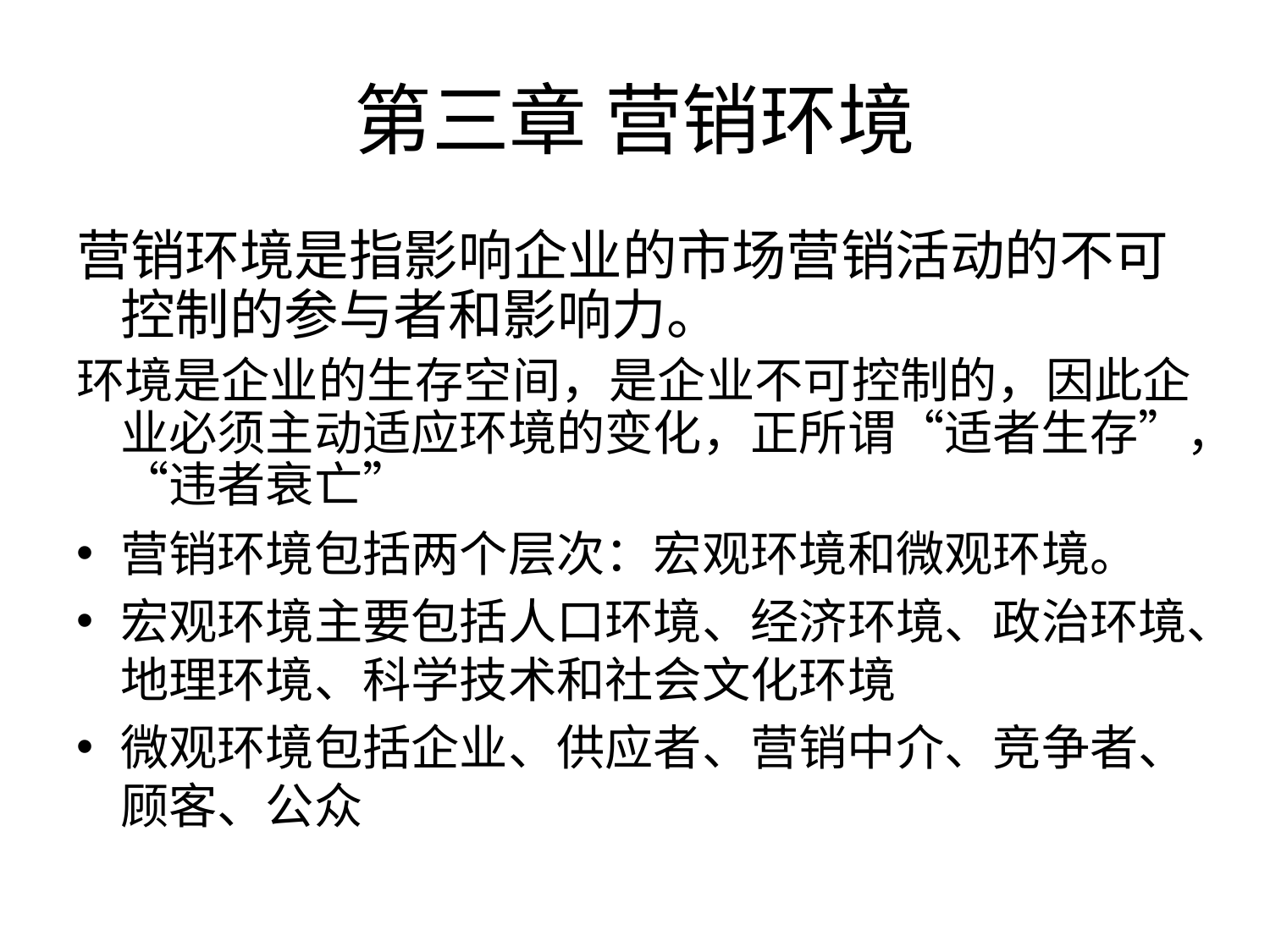

# 第三章 营销环境
营销环境是指影响企业的市场营销活动的不可控制的参与者和影响力。
环境是企业的生存空间，是企业不可控制的，因此企业必须主动适应环境的变化，正所谓“适者生存”，“违者衰亡”
营销环境包括两个层次：宏观环境和微观环境。
宏观环境主要包括人口环境、经济环境、政治环境、地理环境、科学技术和社会文化环境
微观环境包括企业、供应者、营销中介、竞争者、顾客、公众